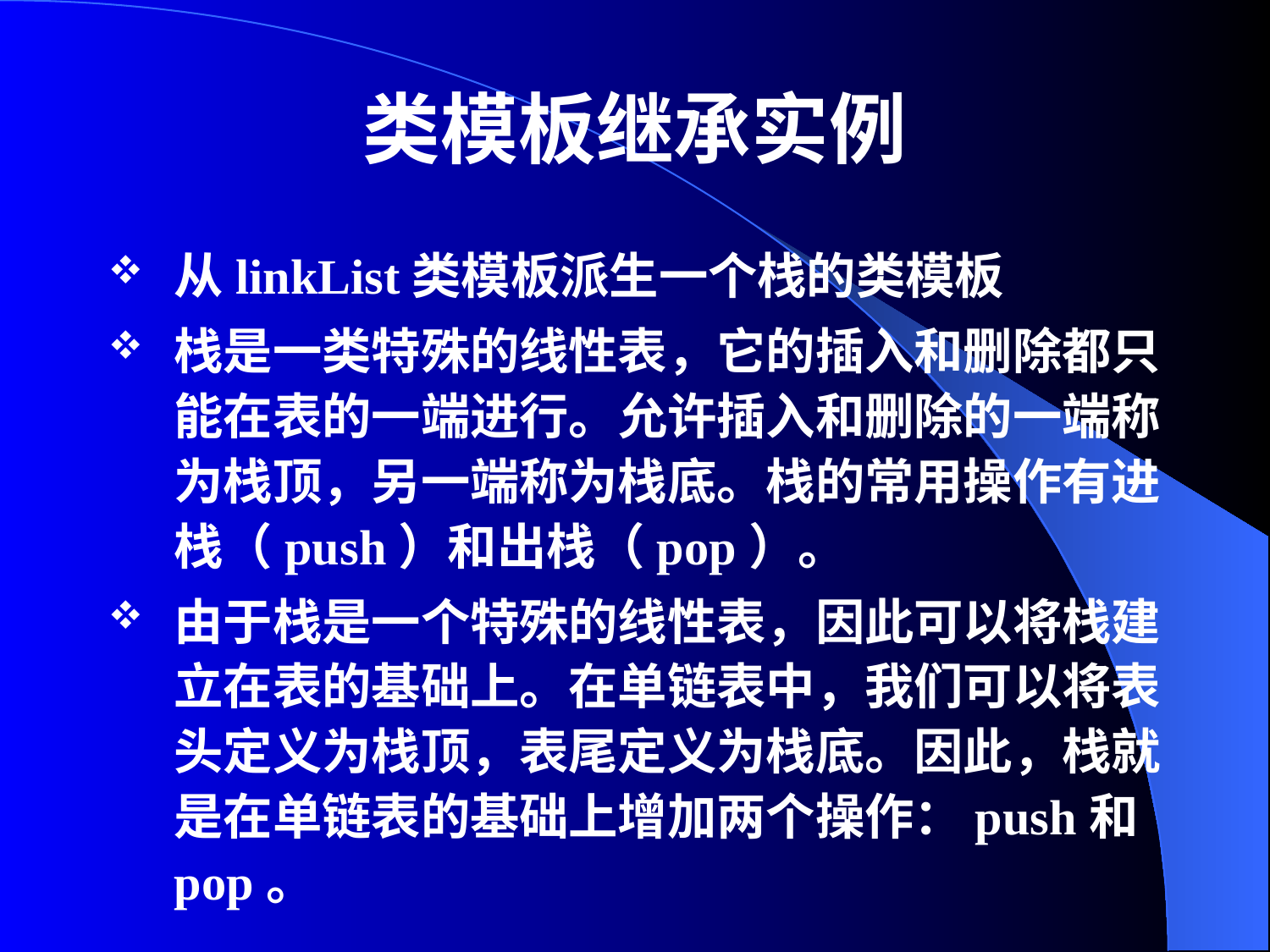

# 类模板继承实例
从linkList类模板派生一个栈的类模板
栈是一类特殊的线性表，它的插入和删除都只能在表的一端进行。允许插入和删除的一端称为栈顶，另一端称为栈底。栈的常用操作有进栈（push）和出栈（pop）。
由于栈是一个特殊的线性表，因此可以将栈建立在表的基础上。在单链表中，我们可以将表头定义为栈顶，表尾定义为栈底。因此，栈就是在单链表的基础上增加两个操作：push和pop。